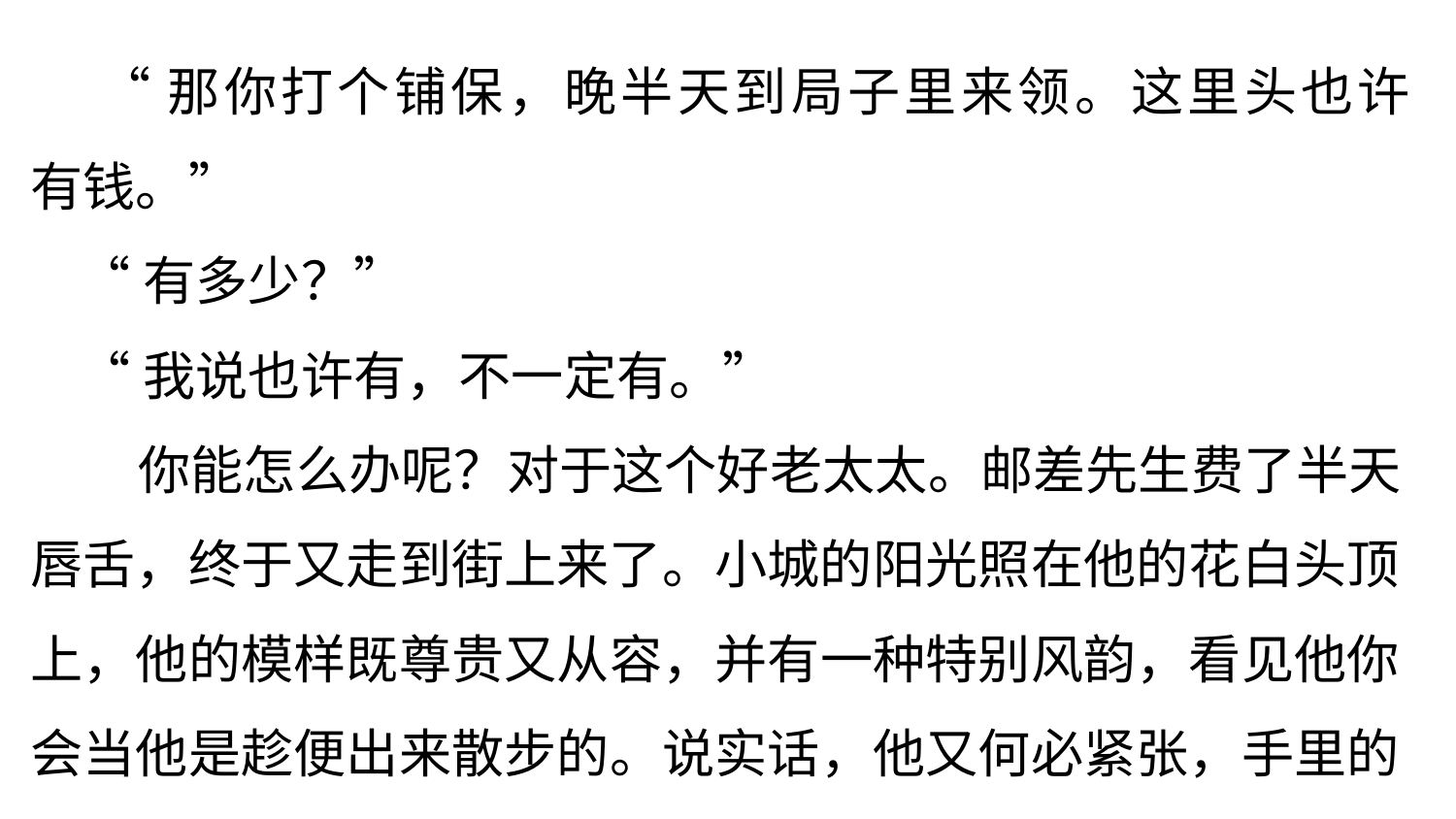

“那你打个铺保，晚半天到局子里来领。这里头也许
有钱。”
    “有多少？”
    “我说也许有，不一定有。”
        你能怎么办呢？对于这个好老太太。邮差先生费了半天唇舌，终于又走到街上来了。小城的阳光照在他的花白头顶上，他的模样既尊贵又从容，并有一种特别风韵，看见他你会当他是趁便出来散步的。说实话，他又何必紧张，手里的